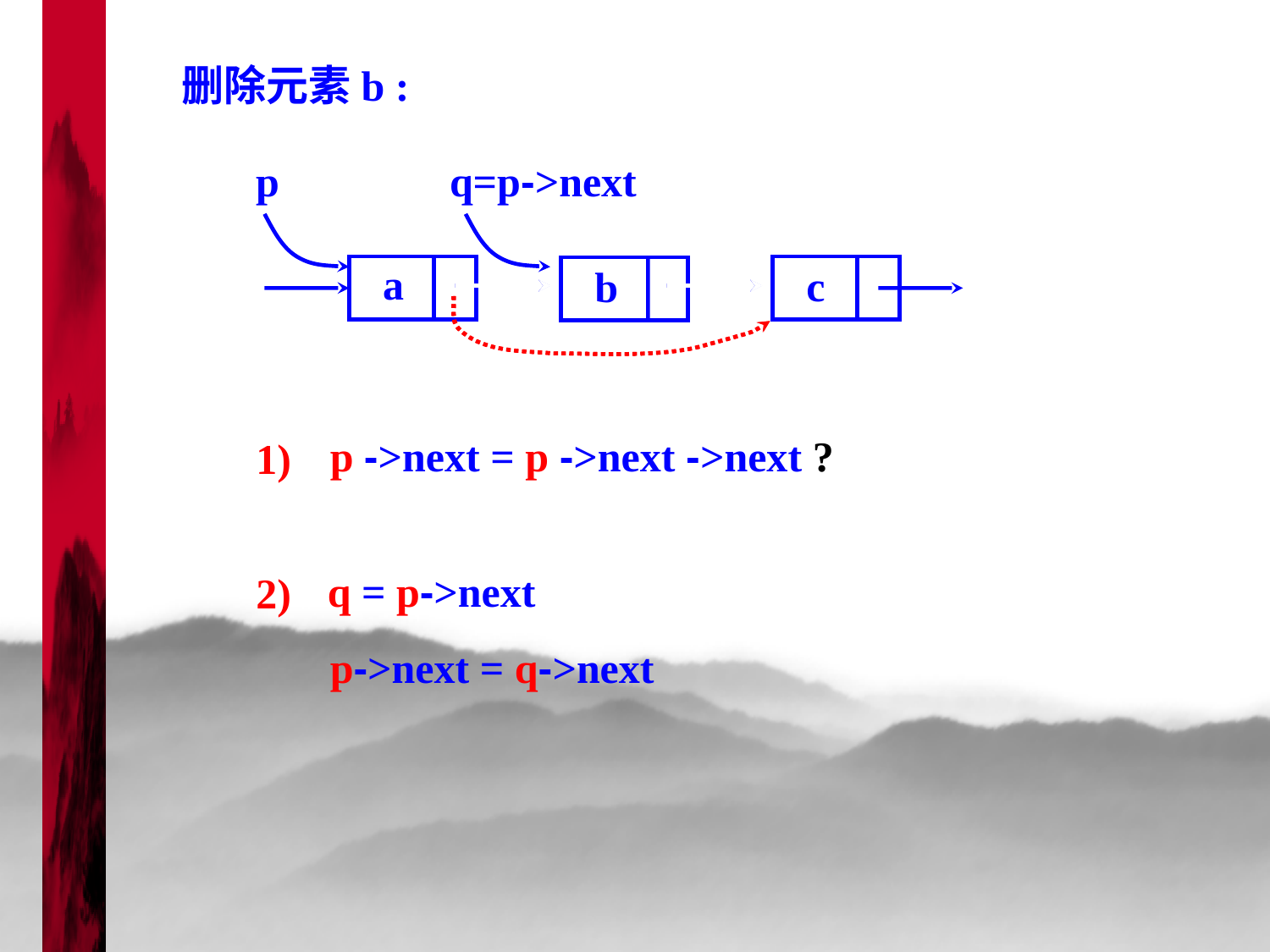

删除元素b :
p

a
c
b

q=p->next

p ->next = p ->next ->next ?

q = p->next

p->next = q->next